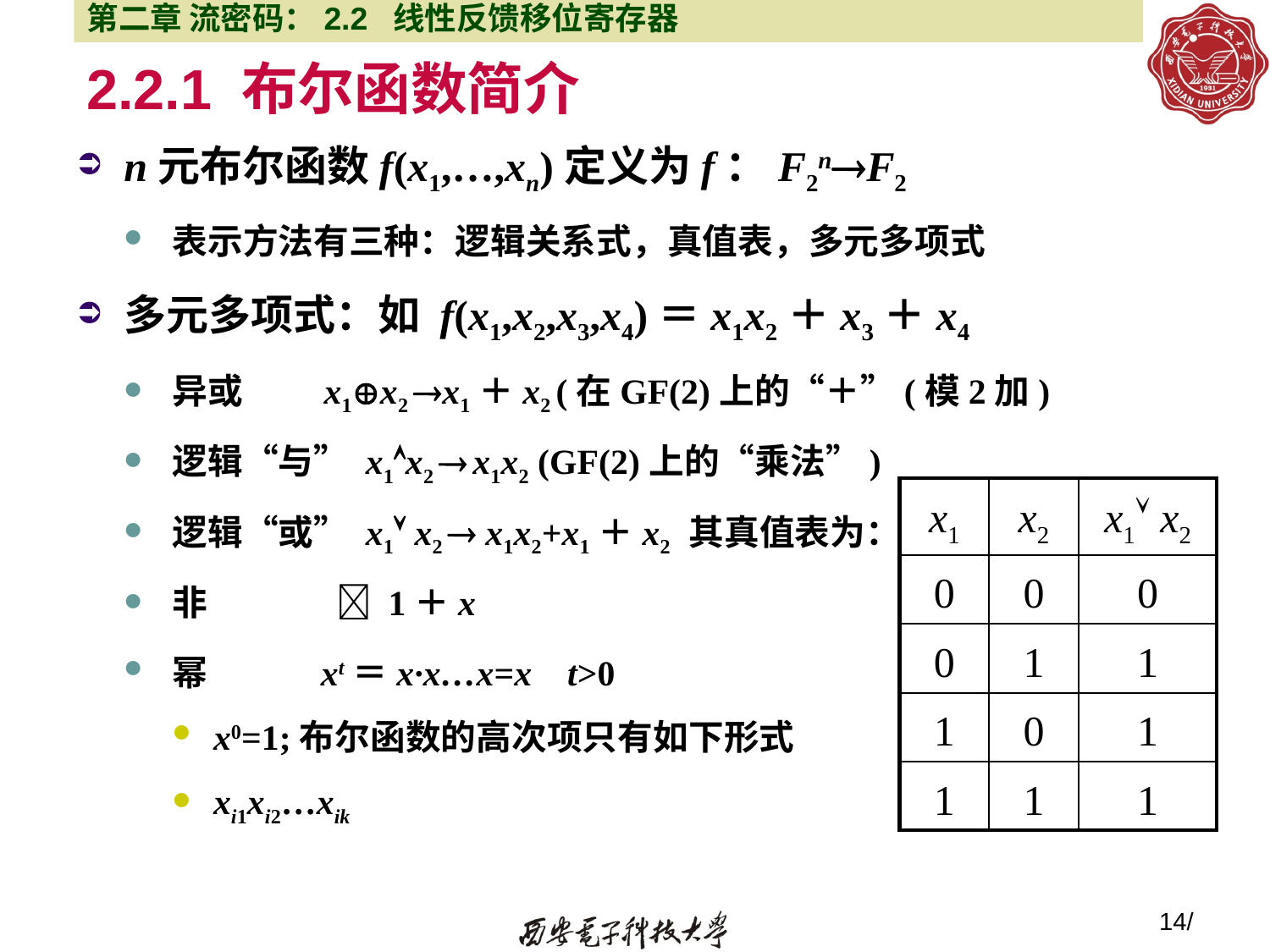

第二章 流密码：2.2  线性反馈移位寄存器
# 2.2.1 布尔函数简介
n元布尔函数f(x1,…,xn)定义为f：F2n→F2
表示方法有三种：逻辑关系式，真值表，多元多项式
多元多项式：如 f(x1,x2,x3,x4)＝x1x2＋x3＋x4
异或         x1⊕x2 →x1＋x2 (在GF(2)上的“＋”(模2加)
逻辑“与” x1∧x2 → x1x2 (GF(2)上的“乘法”)
逻辑“或” x1∨ x2 → x1x2+x1＋x2  其真值表为：
非                → 1＋x
幂             xt＝x·x…x=x    t>0
x0=1;布尔函数的高次项只有如下形式
xi1xi2…xik
| x1 | x2 | x1∨ x2 |
| --- | --- | --- |
| 0 | 0 | 0 |
| 0 | 1 | 1 |
| 1 | 0 | 1 |
| 1 | 1 | 1 |
14/